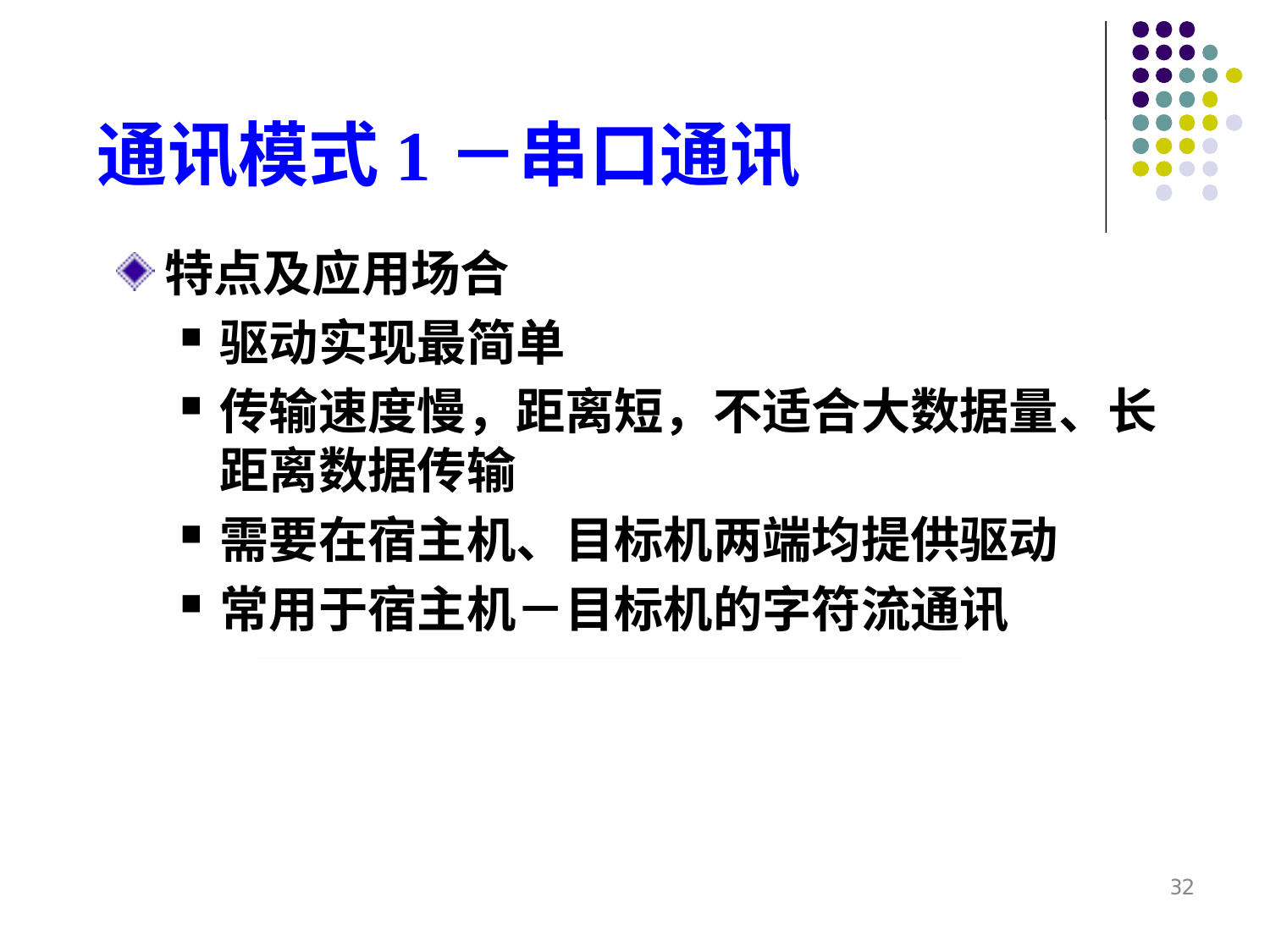

# 通讯模式1－串口通讯
特点及应用场合
驱动实现最简单
传输速度慢，距离短，不适合大数据量、长距离数据传输
需要在宿主机、目标机两端均提供驱动
常用于宿主机－目标机的字符流通讯

32